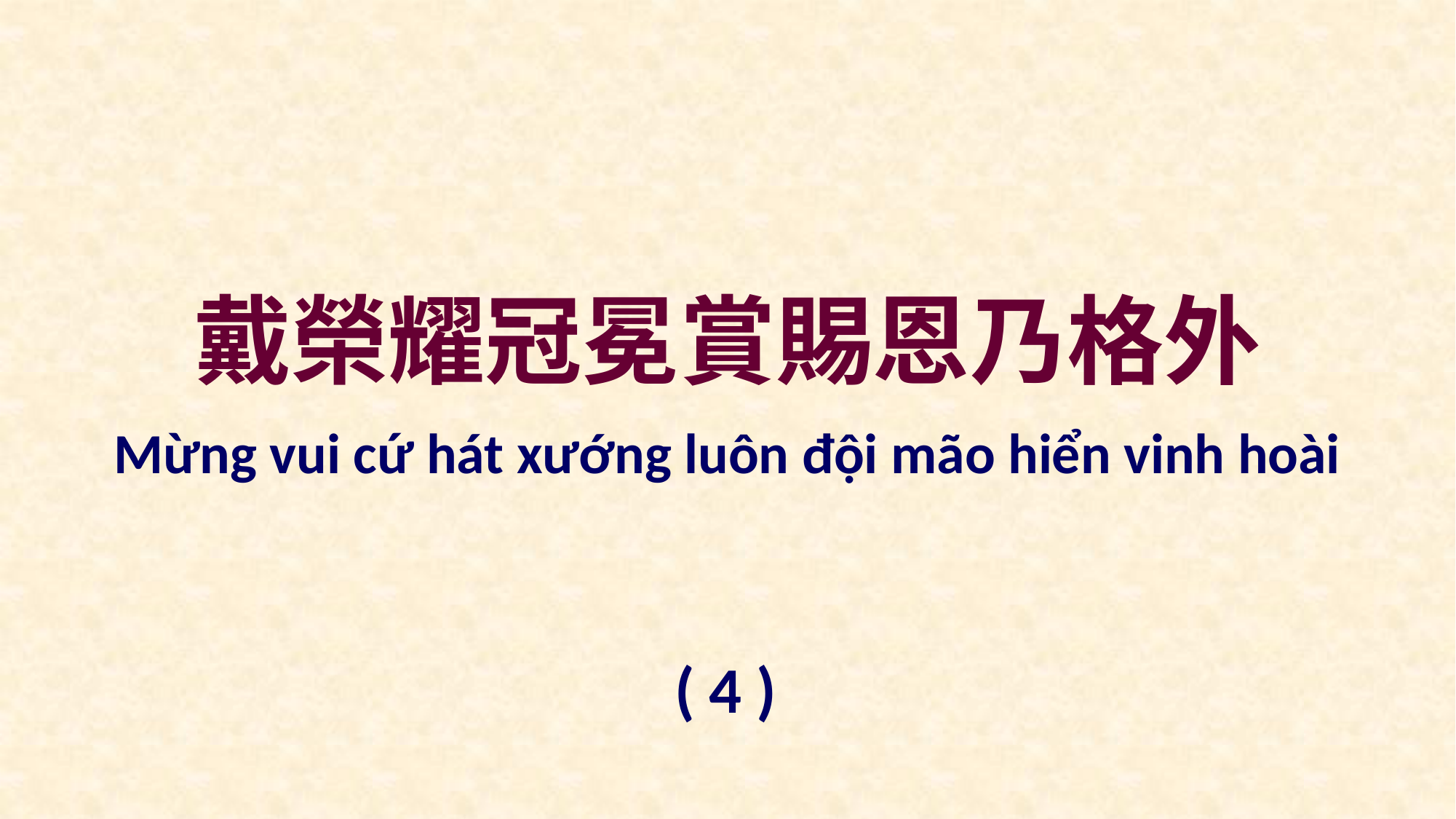

戴榮耀冠冕賞賜恩乃格外
Mừng vui cứ hát xướng luôn đội mão hiển vinh hoài
( 4 )